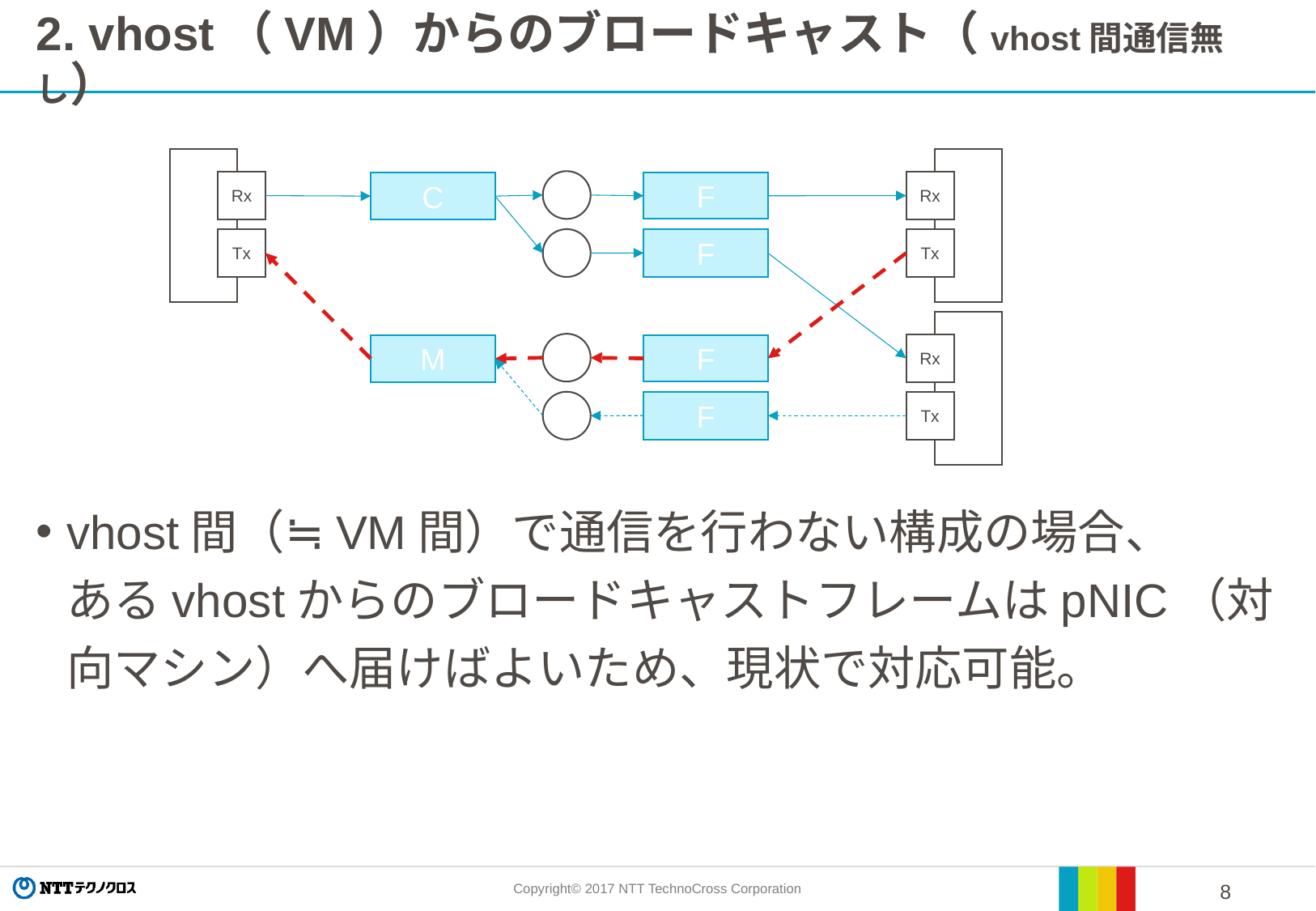

# 2. vhost（VM）からのブロードキャスト（vhost間通信無し）

Rx
Rx
C
F
Tx

F
Tx

Rx
M
F

F
Tx
vhost間（≒VM間）で通信を行わない構成の場合、
あるvhostからのブロードキャストフレームはpNIC（対向マシン）へ届けばよいため、現状で対応可能。